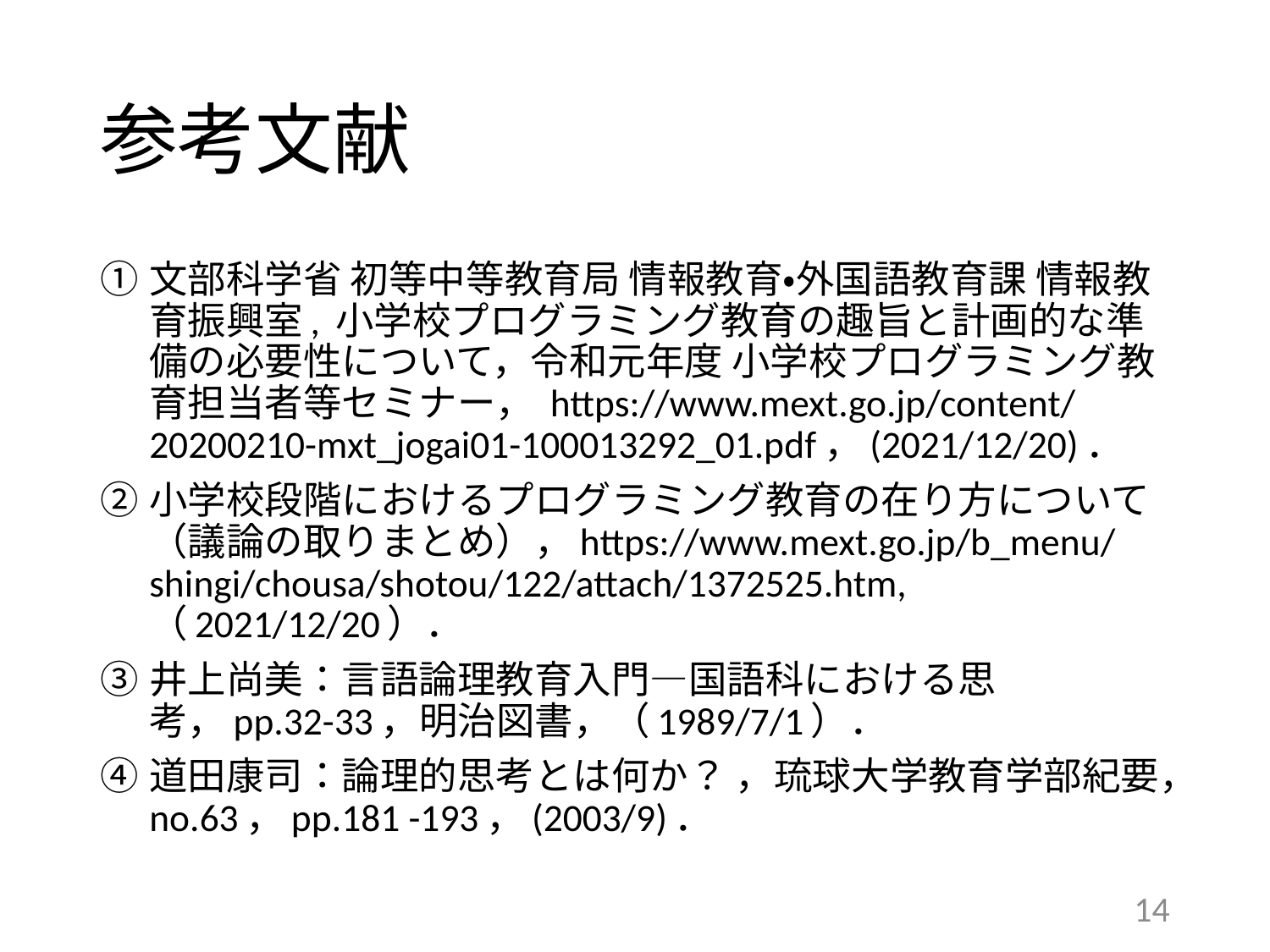

# 参考文献
文部科学省 初等中等教育局 情報教育・外国語教育課 情報教育振興室, 小学校プログラミング教育の趣旨と計画的な準備の必要性について，令和元年度 小学校プログラミング教育担当者等セミナー， https://www.mext.go.jp/content/20200210-mxt_jogai01-100013292_01.pdf，(2021/12/20)．
小学校段階におけるプログラミング教育の在り方について（議論の取りまとめ），https://www.mext.go.jp/b_menu/shingi/chousa/shotou/122/attach/1372525.htm, （2021/12/20）．
井上尚美：言語論理教育入門―国語科における思考，pp.32-33，明治図書，（1989/7/1）．
道田康司：論理的思考とは何か？ ，琉球大学教育学部紀要，no.63，pp.181 -193，(2003/9)．
14